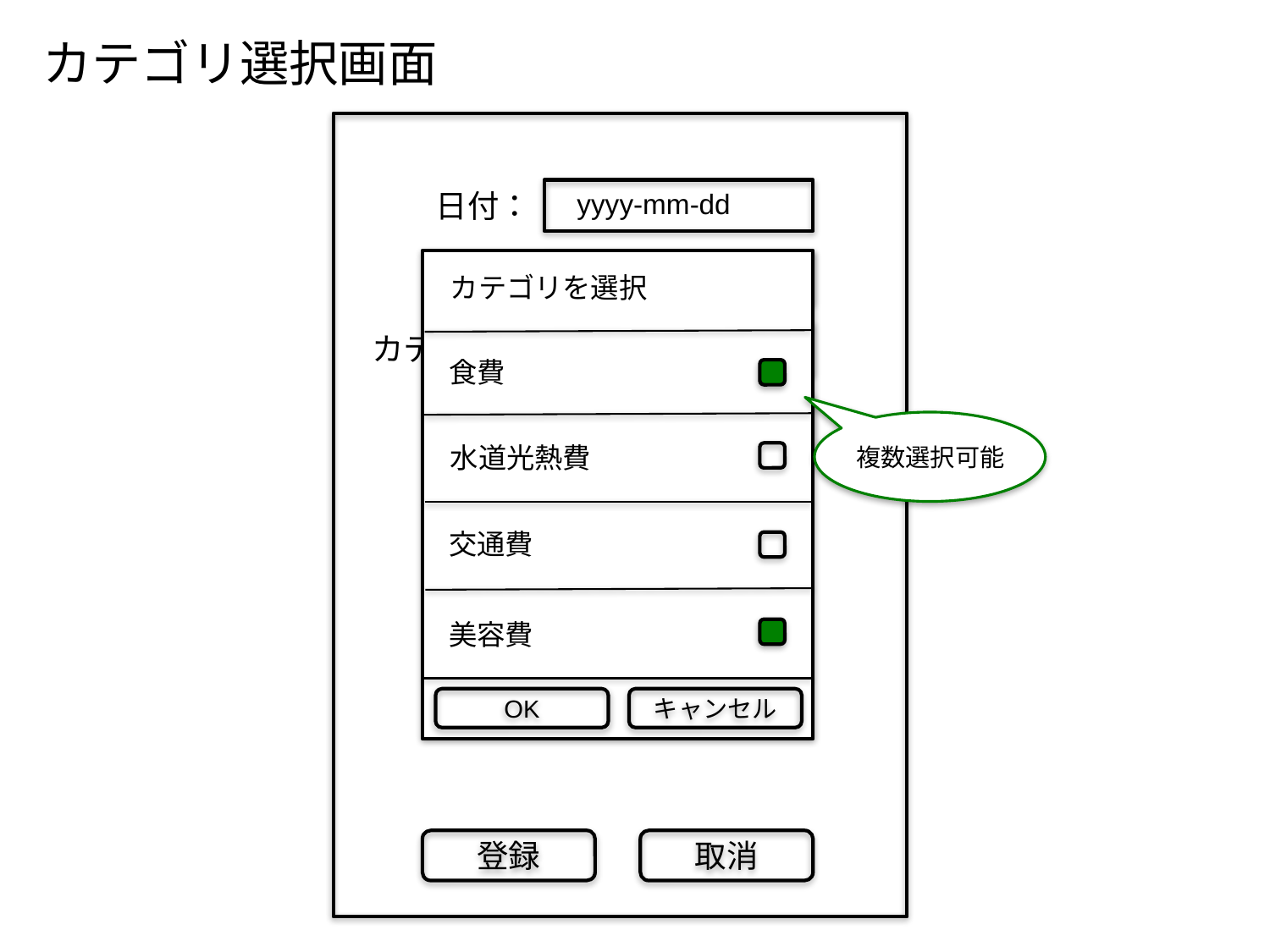

カテゴリ選択画面

日付：

yyyy-mm-dd
内容：

カテゴリ：

金額：

支出
収入

収支：
xxxxx 円
登録
取消

カテゴリを選択

食費

水道光熱費

交通費

美容費

OK
キャンセル

複数選択可能